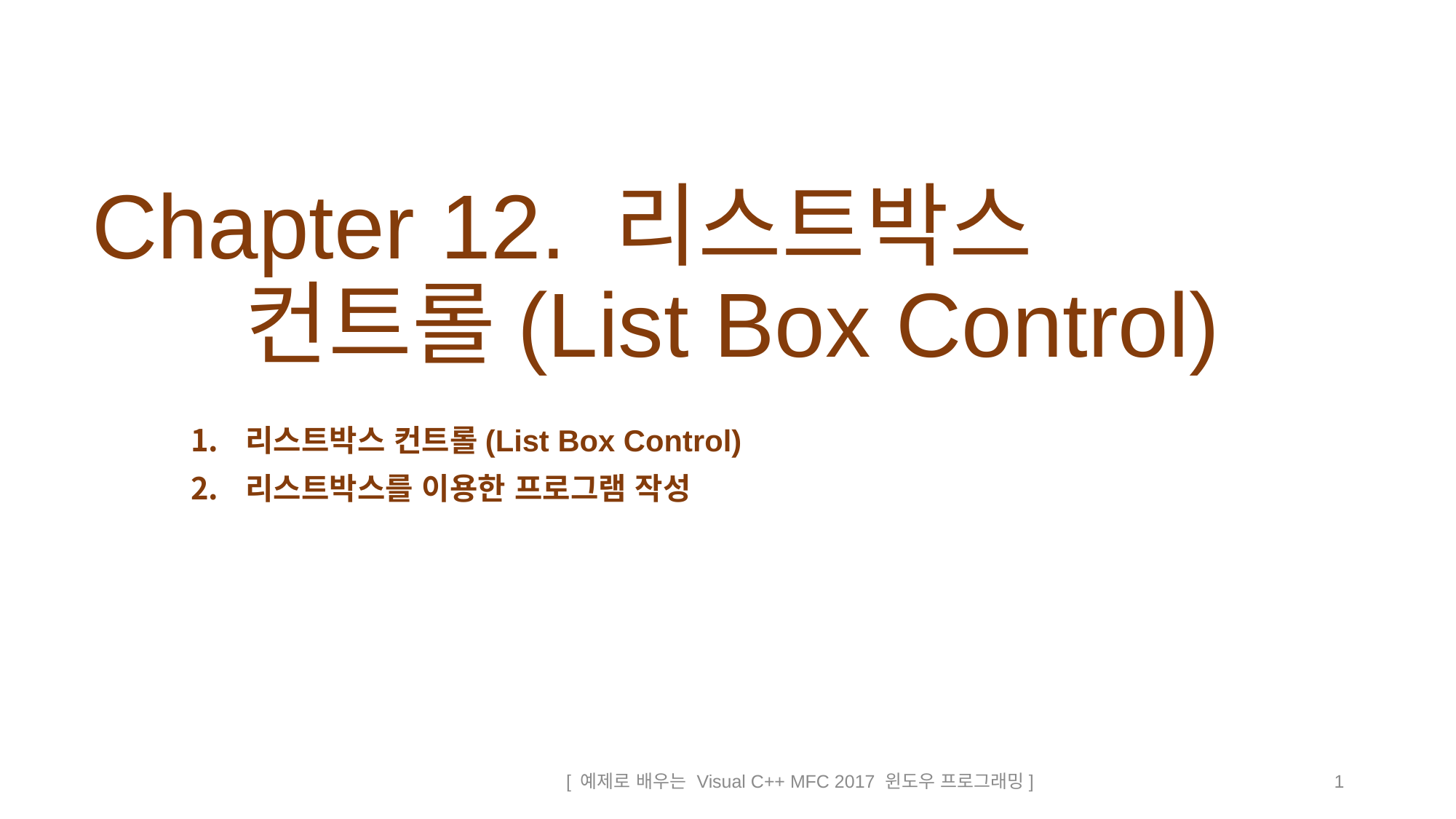

# Chapter 12. 리스트박스 컨트롤(List Box Control)
리스트박스 컨트롤(List Box Control)
리스트박스를 이용한 프로그램 작성
[ 예제로 배우는 Visual C++ MFC 2017 윈도우 프로그래밍]
1